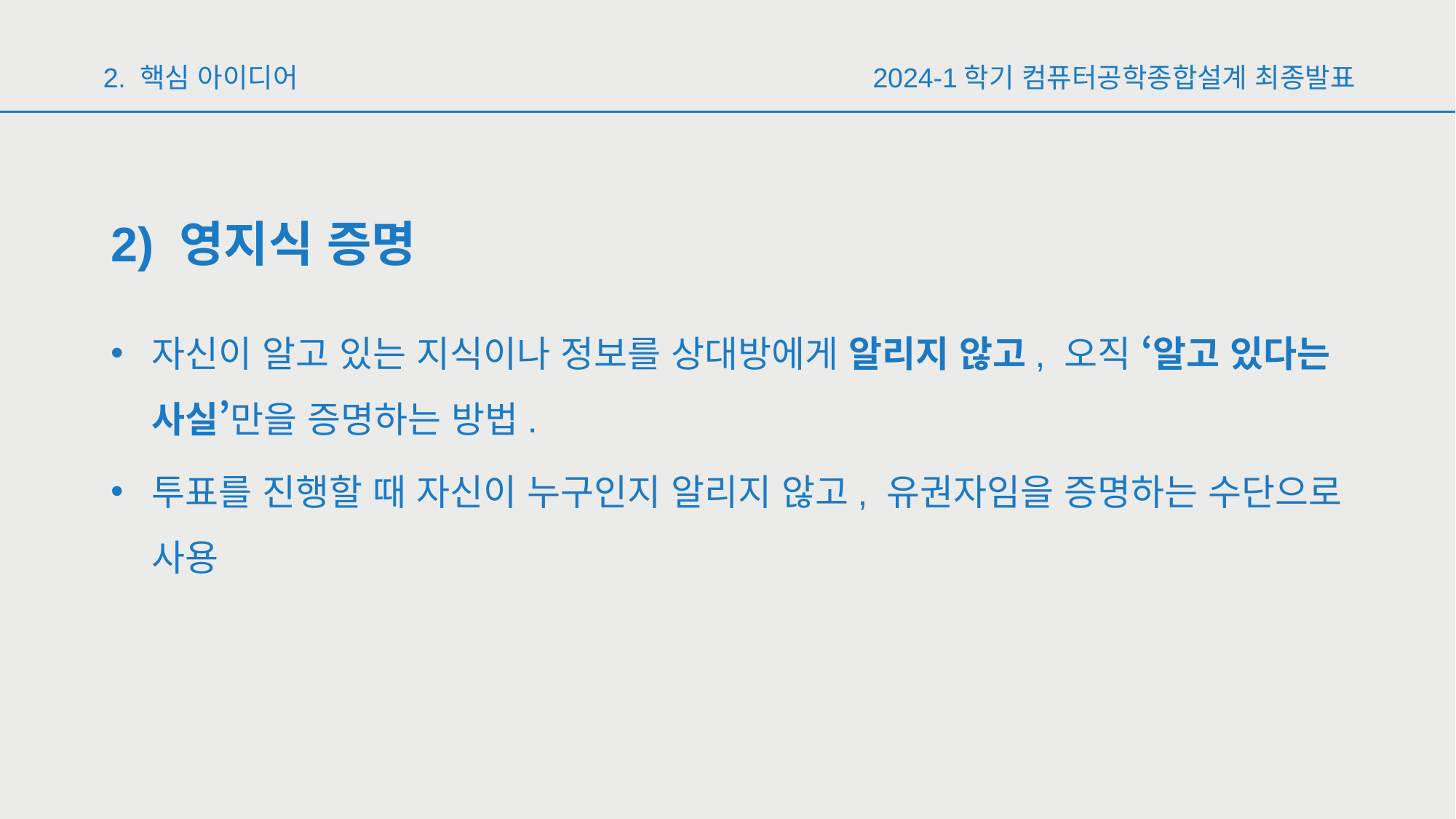

2. 핵심 아이디어
2024-1학기 컴퓨터공학종합설계 최종발표
2) 영지식 증명
자신이 알고 있는 지식이나 정보를 상대방에게 알리지 않고, 오직 ‘알고 있다는 사실’만을 증명하는 방법.
투표를 진행할 때 자신이 누구인지 알리지 않고, 유권자임을 증명하는 수단으로 사용